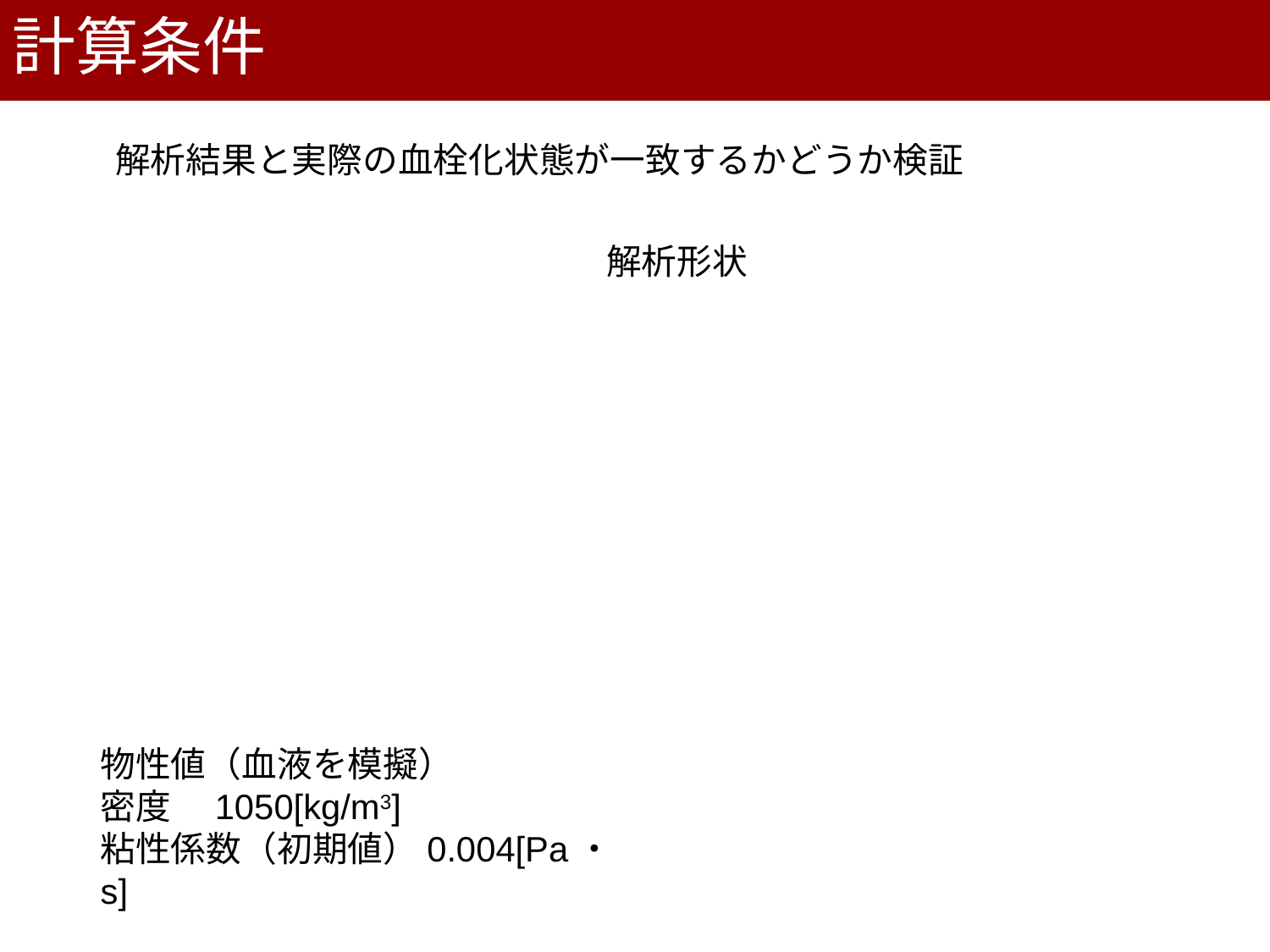

計算条件
解析結果と実際の血栓化状態が一致するかどうか検証
解析形状
物性値（血液を模擬）
密度　1050[kg/m3]
粘性係数（初期値）0.004[Pa・s]